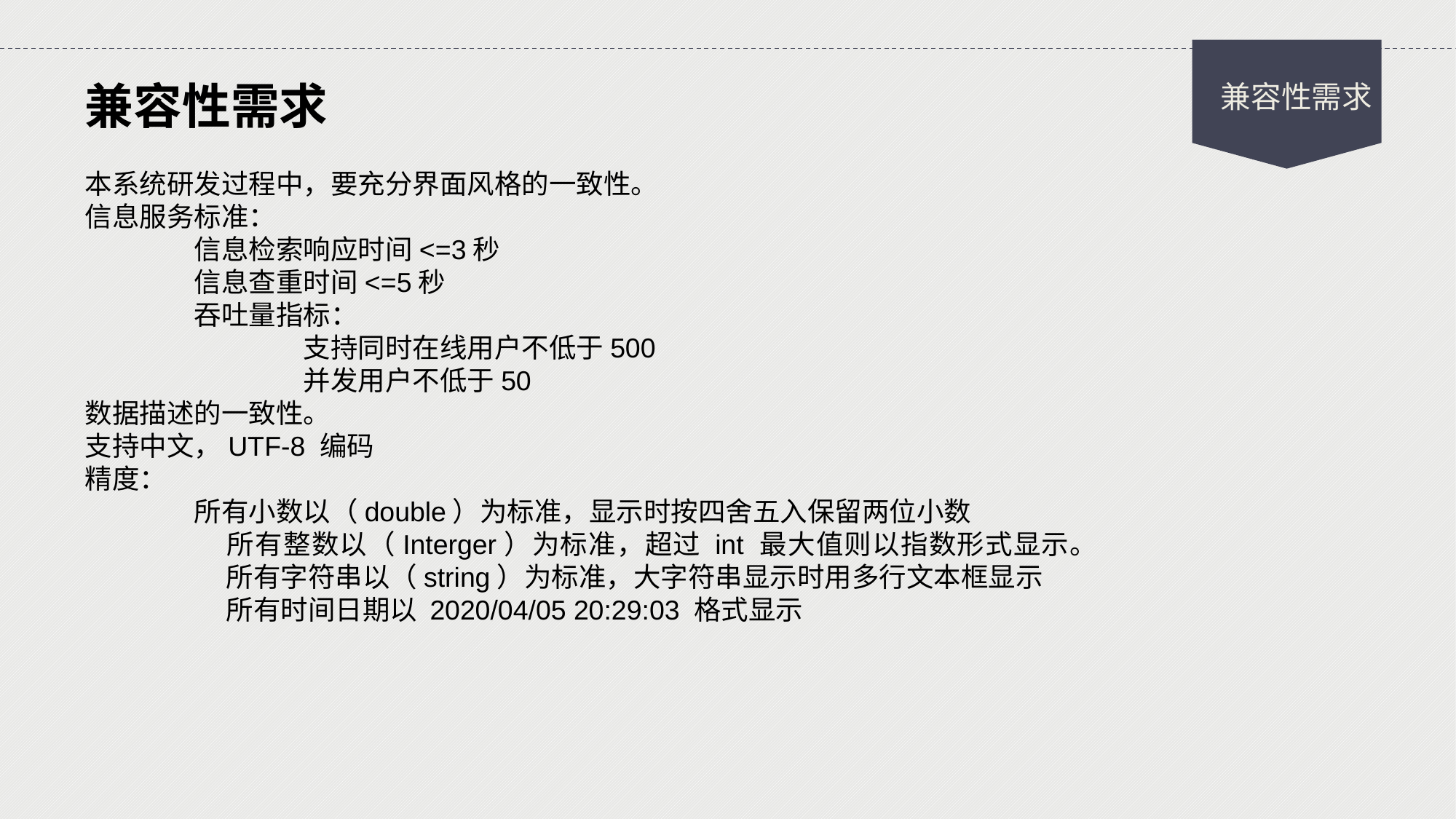

兼容性需求

本系统研发过程中，要充分界面风格的一致性。
信息服务标准：
	信息检索响应时间<=3秒
	信息查重时间<=5秒
	吞吐量指标：
		支持同时在线用户不低于500
		并发用户不低于50
数据描述的一致性。
支持中文，UTF-8 编码
精度：
	所有小数以（double）为标准，显示时按四舍五入保留两位小数
	所有整数以（Interger）为标准，超过 int 最大值则以指数形式显示。
	所有字符串以（string）为标准，大字符串显示时用多行文本框显示
	所有时间日期以 2020/04/05 20:29:03 格式显示

兼容性需求